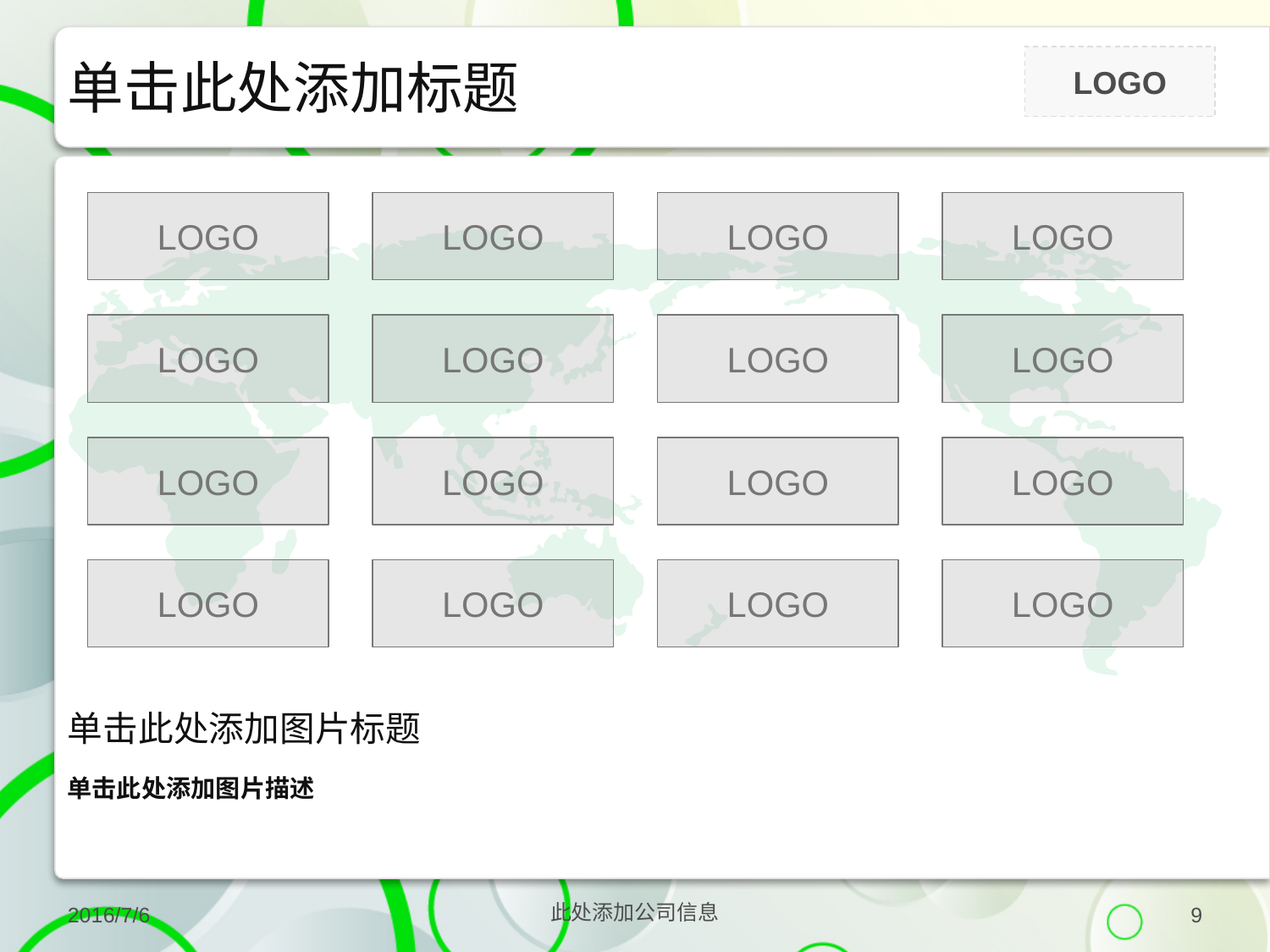

# 单击此处添加标题
LOGO
LOGO
LOGO
LOGO

LOGO
LOGO
LOGO
LOGO
LOGO
LOGO
LOGO
LOGO
LOGO
LOGO
LOGO
LOGO
单击此处添加图片标题
单击此处添加图片描述
2016/7/6
此处添加公司信息
9